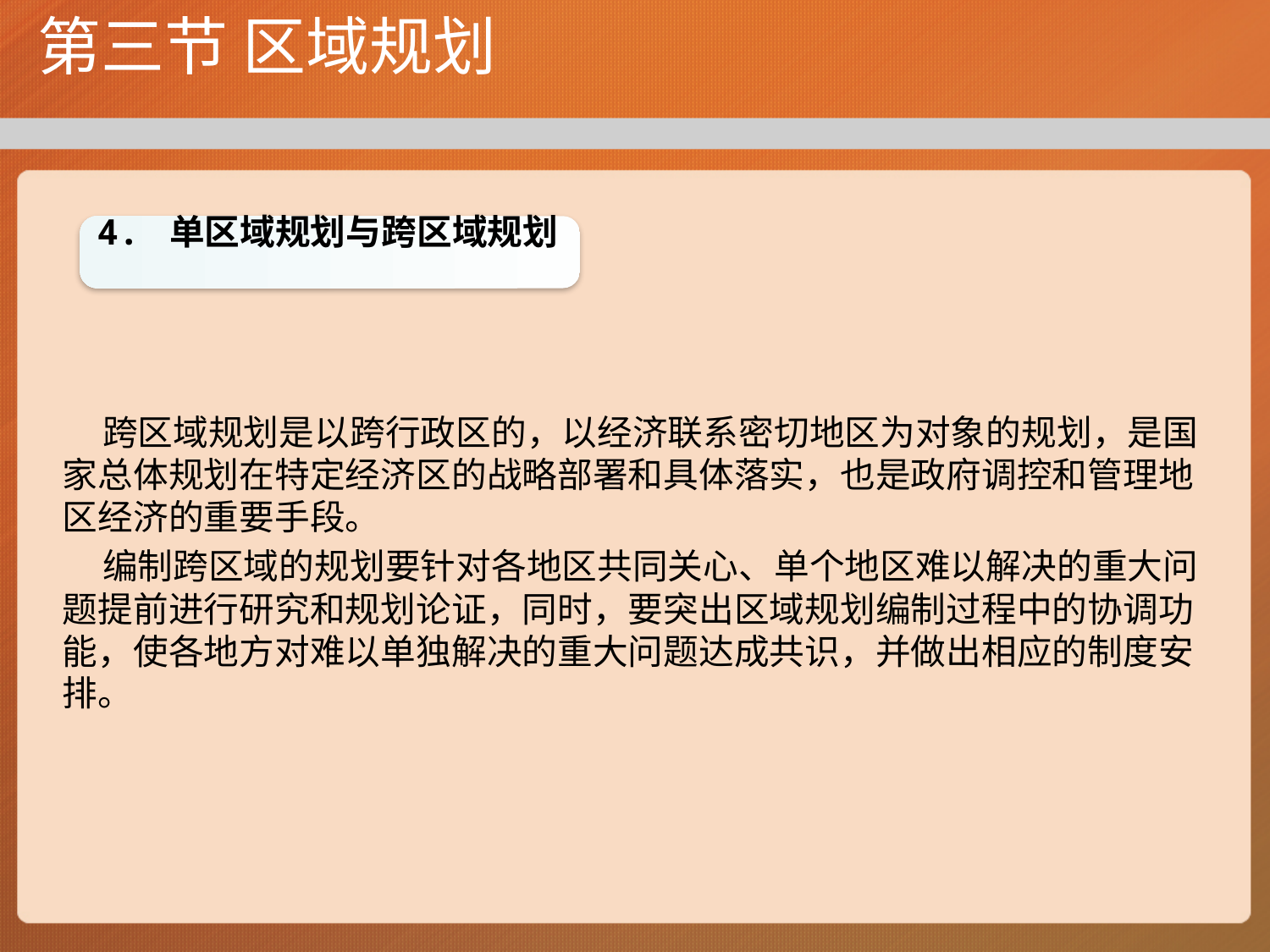

# 第三节 区域规划

4. 单区域规划与跨区域规划

    跨区域规划是以跨行政区的，以经济联系密切地区为对象的规划，是国家总体规划在特定经济区的战略部署和具体落实，也是政府调控和管理地区经济的重要手段。
    编制跨区域的规划要针对各地区共同关心、单个地区难以解决的重大问题提前进行研究和规划论证，同时，要突出区域规划编制过程中的协调功能，使各地方对难以单独解决的重大问题达成共识，并做出相应的制度安排。